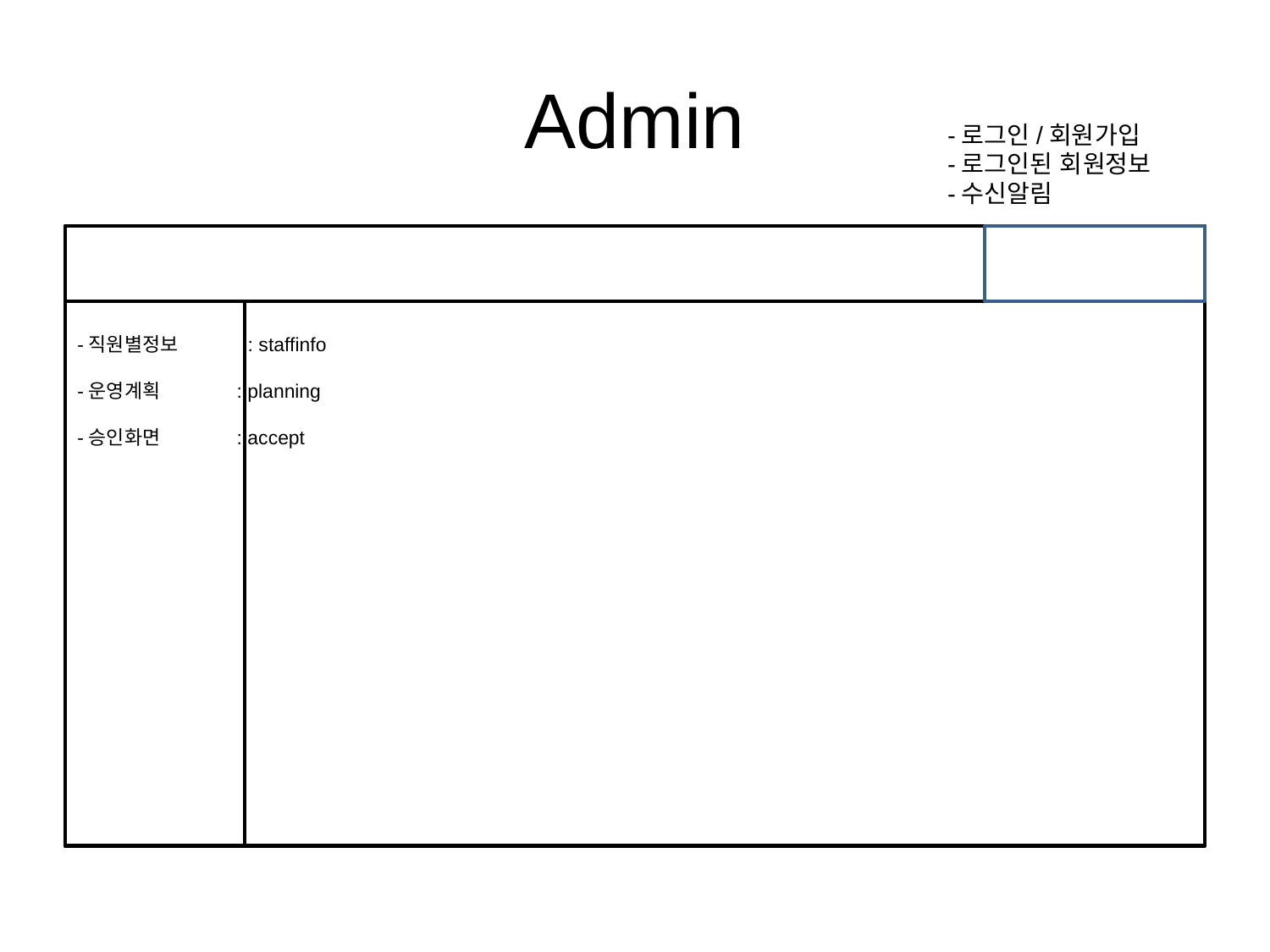

# Admin
-로그인/회원가입
-로그인된 회원정보
-수신알림

-직원별정보	       : staffinfo

-운영계획             : planning

-승인화면             : accept